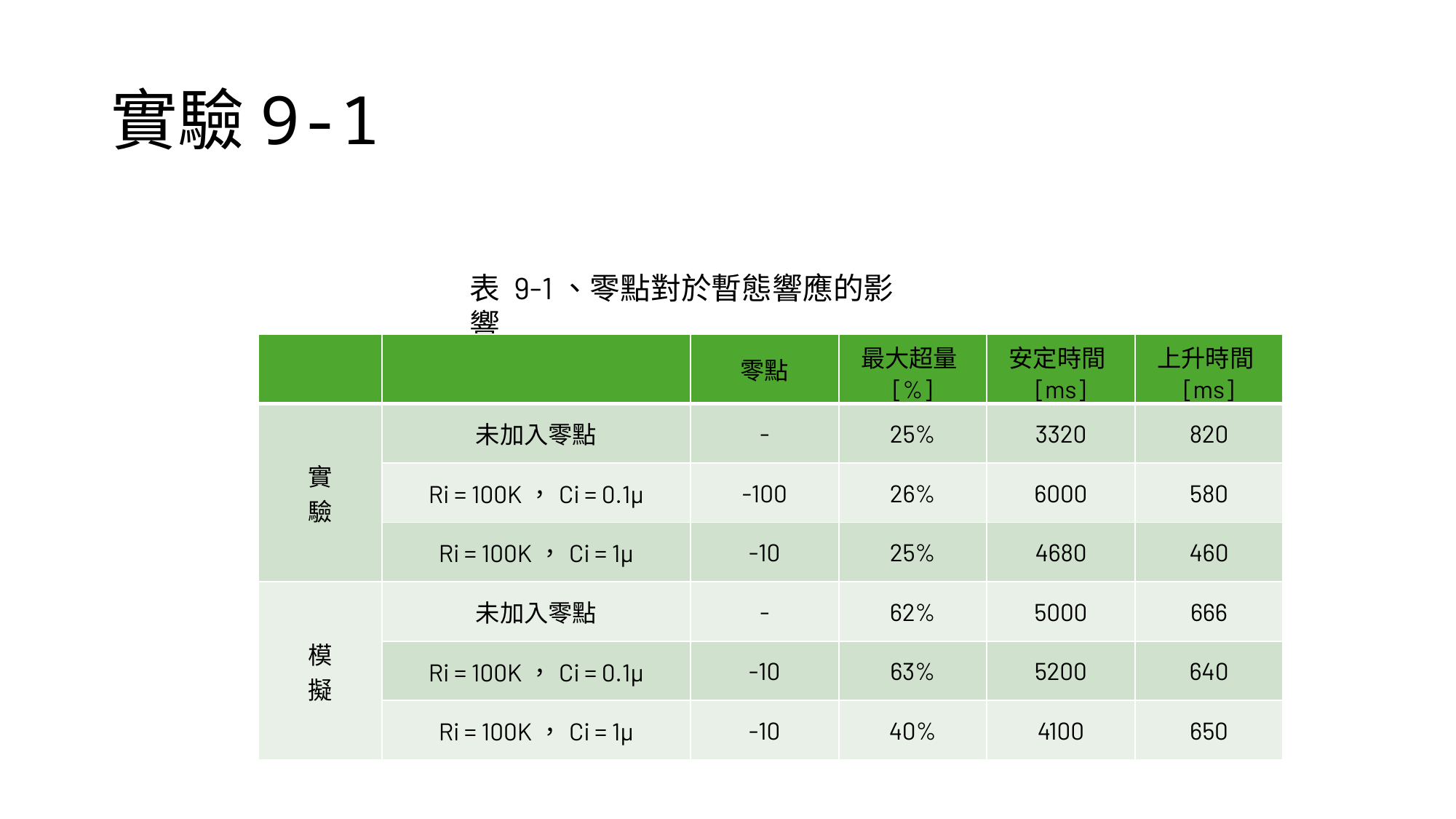

# 實驗9-1
表 9-1、零點對於暫態響應的影響
|  |  | 零點 | 最大超量[%] | 安定時間[ms] | 上升時間[ms] |
| --- | --- | --- | --- | --- | --- |
| 實 驗 | 未加入零點 | - | 25% | 3320 | 820 |
|  | Ri = 100K，Ci = 0.1μ | -100 | 26% | 6000 | 580 |
|  | Ri = 100K，Ci = 1μ | -10 | 25% | 4680 | 460 |
| 模 擬 | 未加入零點 | - | 62% | 5000 | 666 |
|  | Ri = 100K，Ci = 0.1μ | -10 | 63% | 5200 | 640 |
|  | Ri = 100K，Ci = 1μ | -10 | 40% | 4100 | 650 |